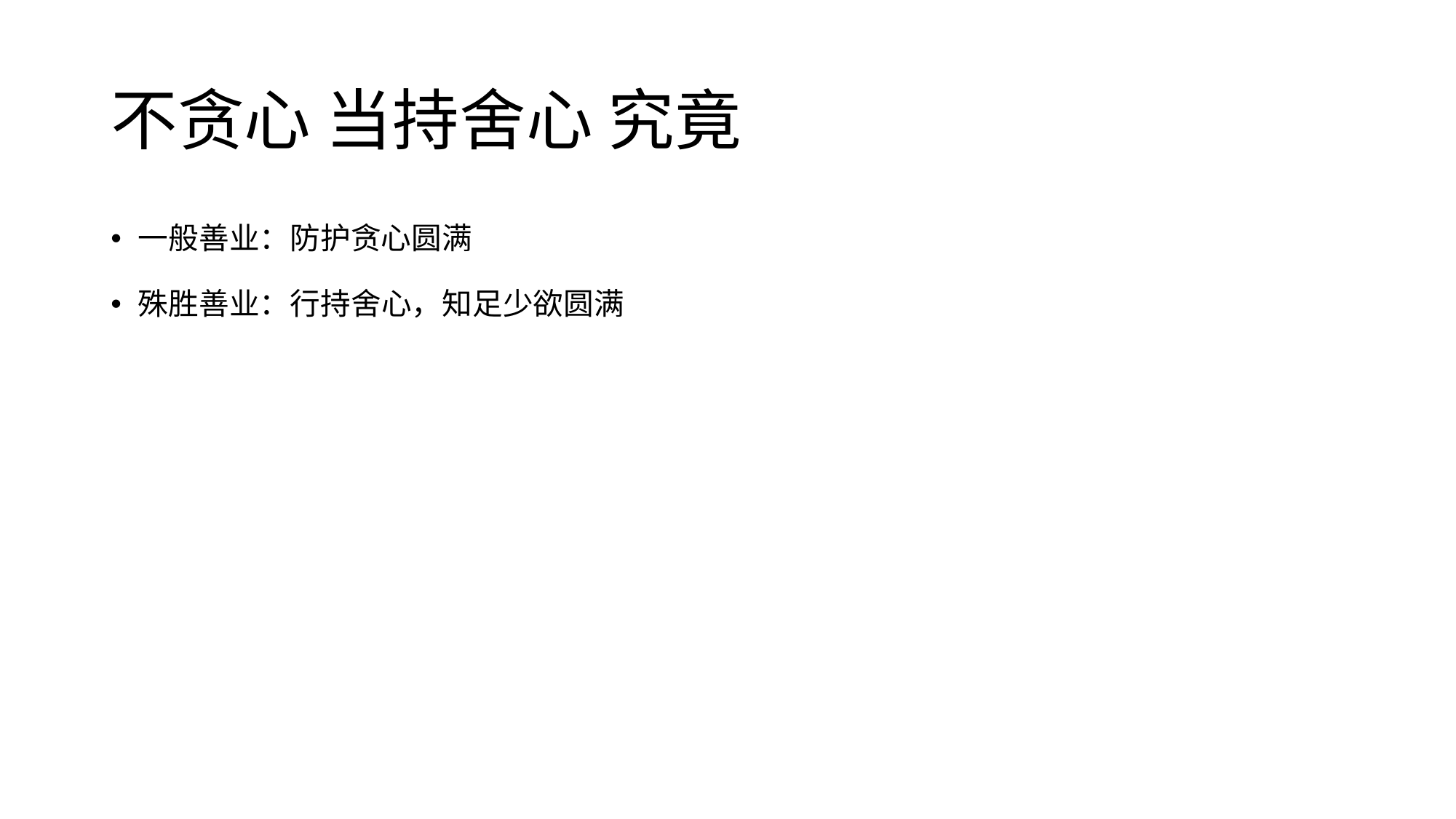

# 不贪心 当持舍心 究竟
一般善业：防护贪心圆满

殊胜善业：行持舍心，知足少欲圆满